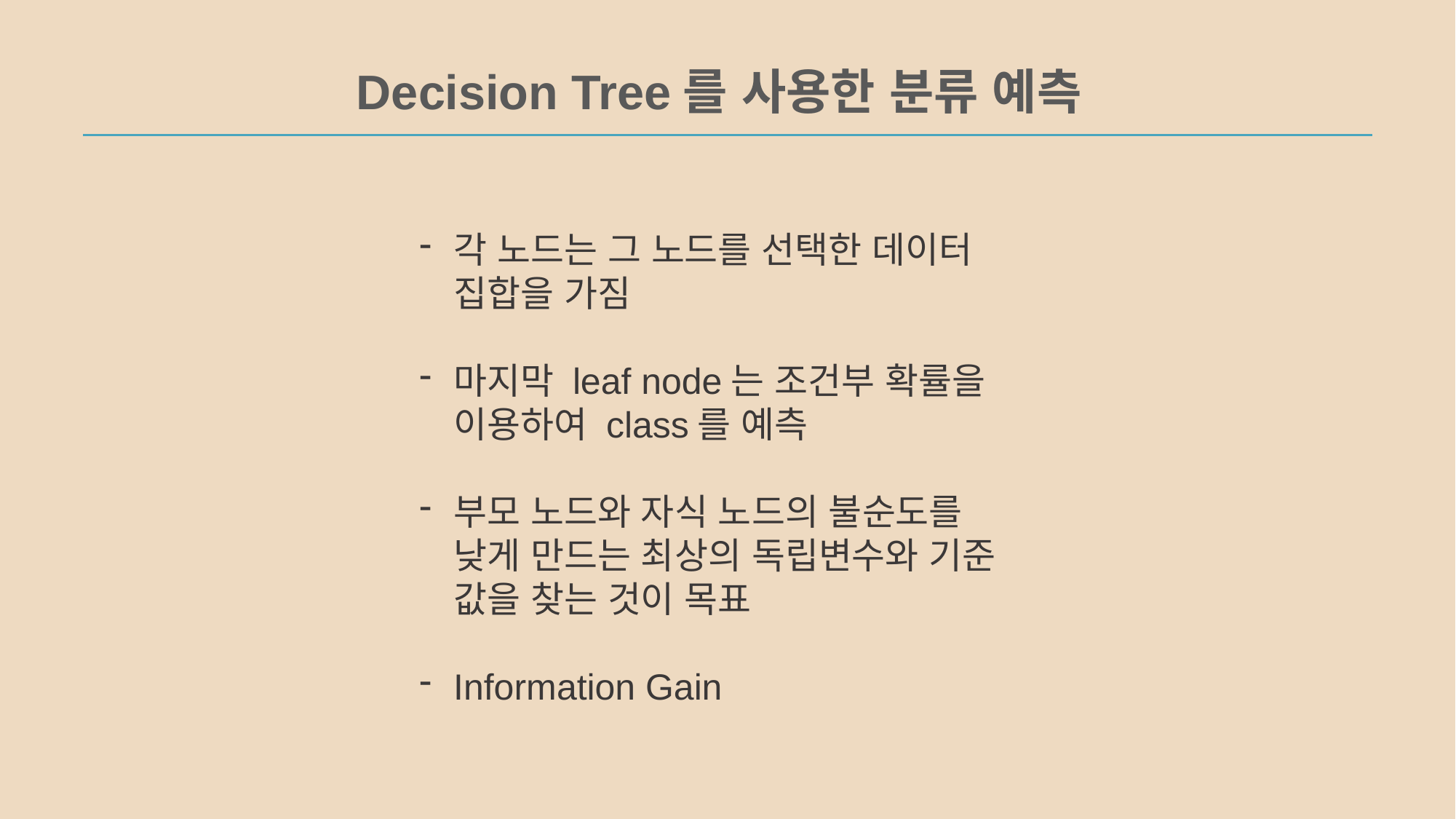

Decision Tree를 사용한 분류 예측
각 노드는 그 노드를 선택한 데이터 집합을 가짐

마지막 leaf node는 조건부 확률을 이용하여 class를 예측

부모 노드와 자식 노드의 불순도를 낮게 만드는 최상의 독립변수와 기준 값을 찾는 것이 목표

Information Gain